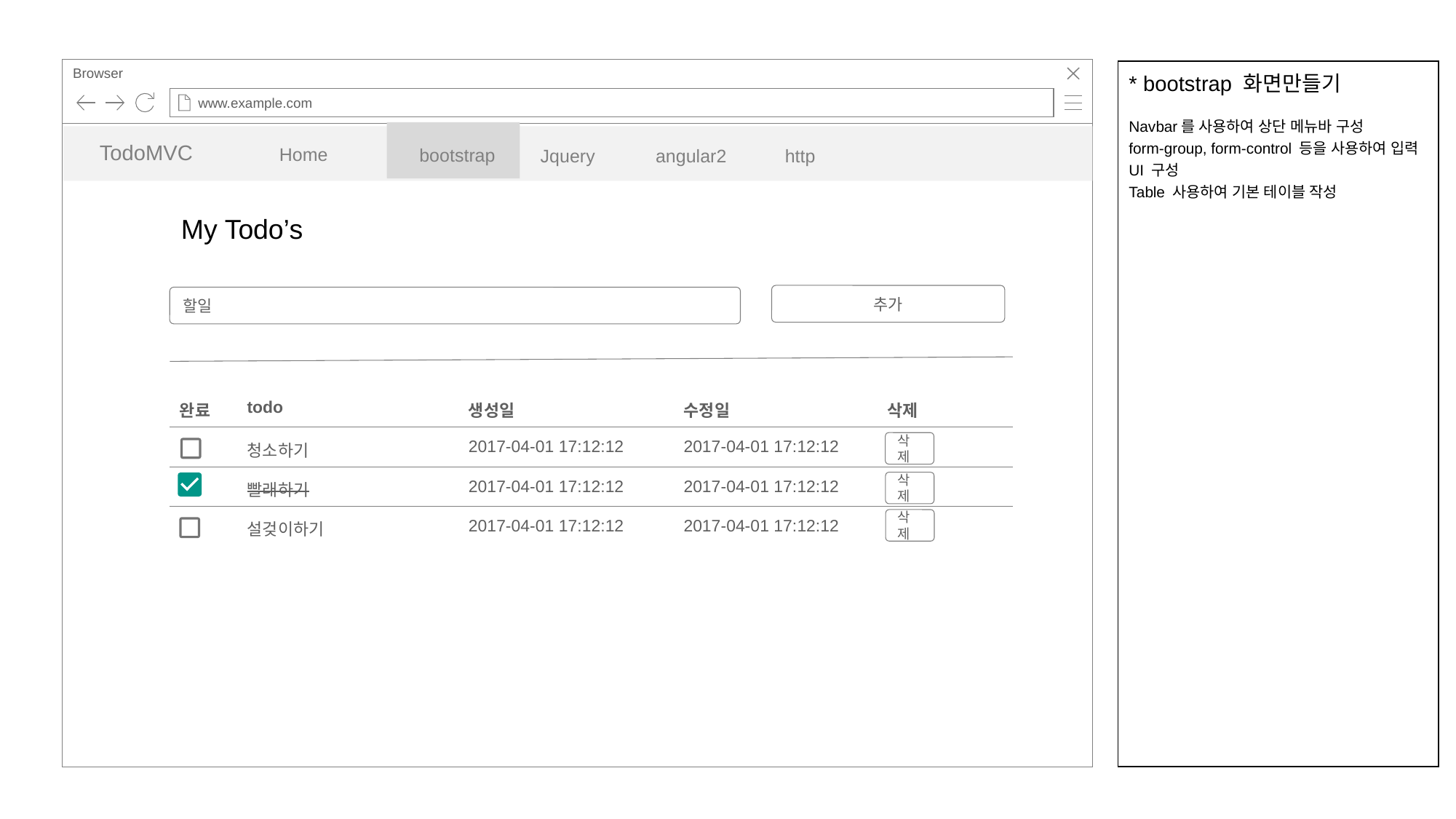

Browser

www.example.com

| \* bootstrap 화면만들기 Navbar를 사용하여 상단 메뉴바 구성 form-group, form-control 등을 사용하여 입력 UI 구성 Table 사용하여 기본 테이블 작성 |
| --- |

TodoMVC
Home
bootstrap
Jquery
angular2
http
My Todo’s
추가
할일
| 완료 | todo | 생성일 | 수정일 | 삭제 |
| --- | --- | --- | --- | --- |
|  | 청소하기 | 2017-04-01 17:12:12 | 2017-04-01 17:12:12 |  |
|  | 빨래하기 | 2017-04-01 17:12:12 | 2017-04-01 17:12:12 |  |
|  | 설겆이하기 | 2017-04-01 17:12:12 | 2017-04-01 17:12:12 |  |
삭제

삭제

삭제